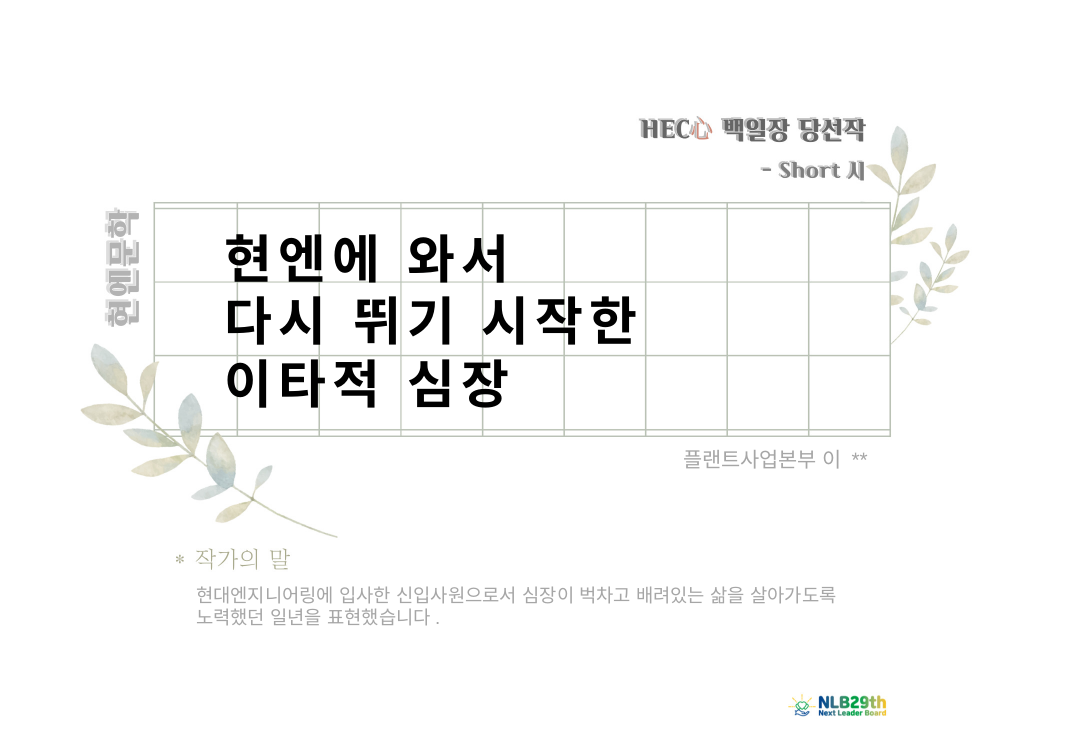

현엔에 와서
다시 뛰기 시작한
이타적 심장
플랜트사업본부 이 **
현대엔지니어링에 입사한 신입사원으로서 심장이 벅차고 배려있는 삶을 살아가도록 노력했던 일년을 표현했습니다.